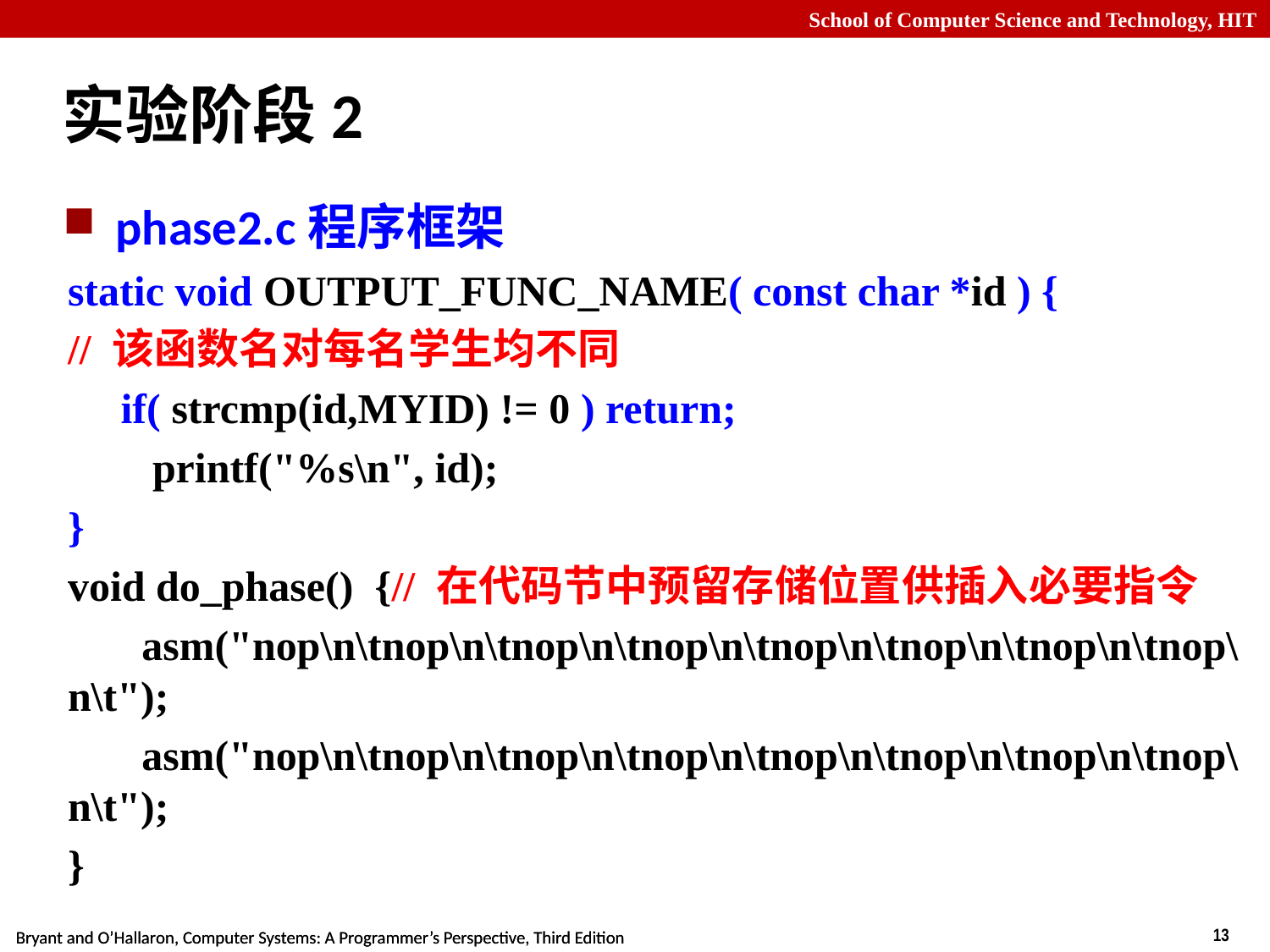

# 实验阶段2
phase2.c程序框架
static void OUTPUT_FUNC_NAME( const char *id ) {
// 该函数名对每名学生均不同
     if( strcmp(id,MYID) != 0 ) return;
        printf("%s\n", id);
}
void do_phase()  {// 在代码节中预留存储位置供插入必要指令
       asm("nop\n\tnop\n\tnop\n\tnop\n\tnop\n\tnop\n\tnop\n\tnop\n\t");
       asm("nop\n\tnop\n\tnop\n\tnop\n\tnop\n\tnop\n\tnop\n\tnop\n\t");
}